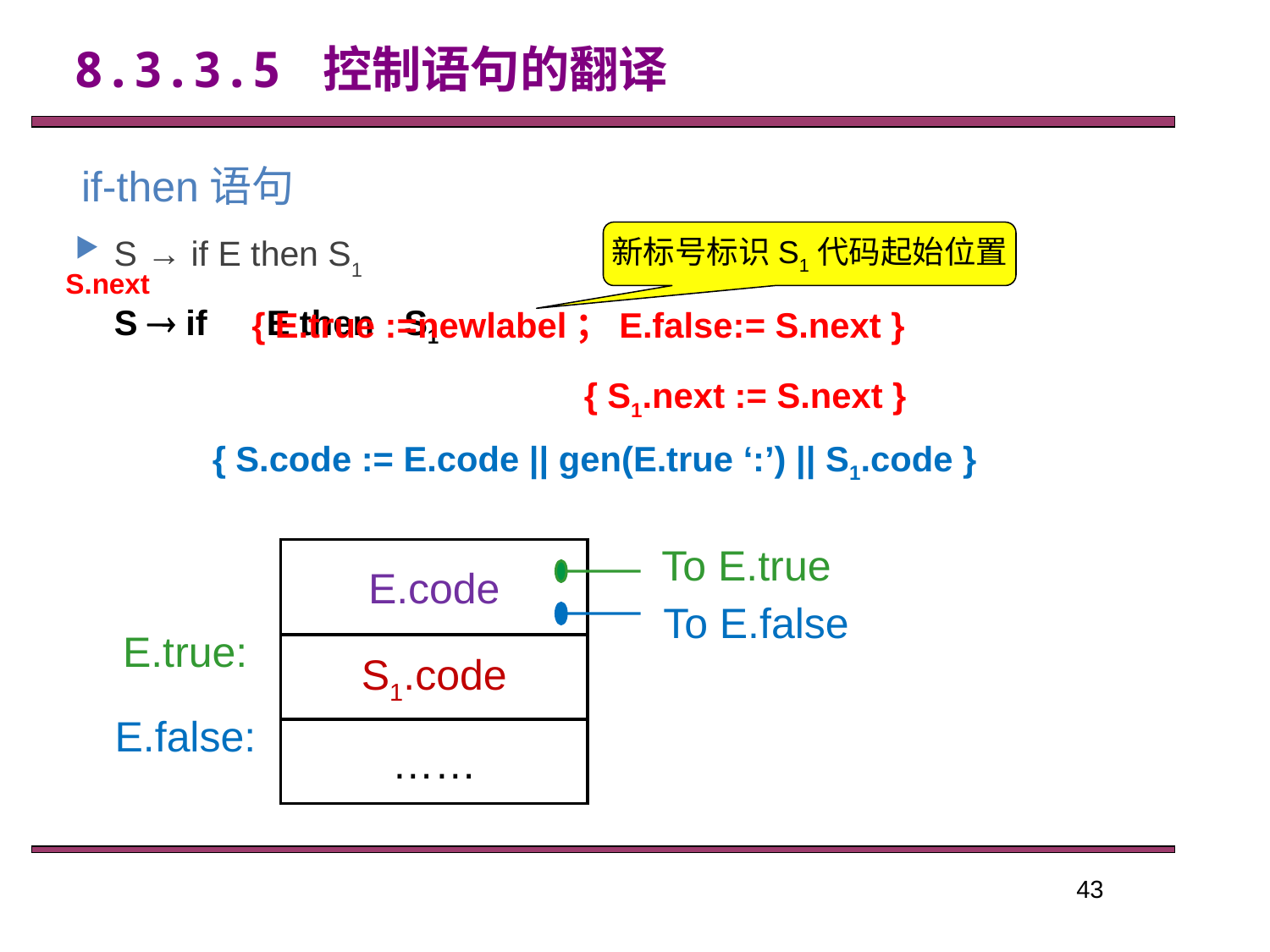

8.3.3.5 控制语句的翻译
if-then语句
新标号标识S1代码起始位置
S → if E then S1
S.next
S → if
E then
S1
 { E.true :=newlabel；E.false:= S.next }
{ S1.next := S.next }
　　　{ S.code := E.code || gen(E.true ‘:’) || S1.code }
To E.true
E.code

To E.false

E.true:
S1.code
E.false:
……
43